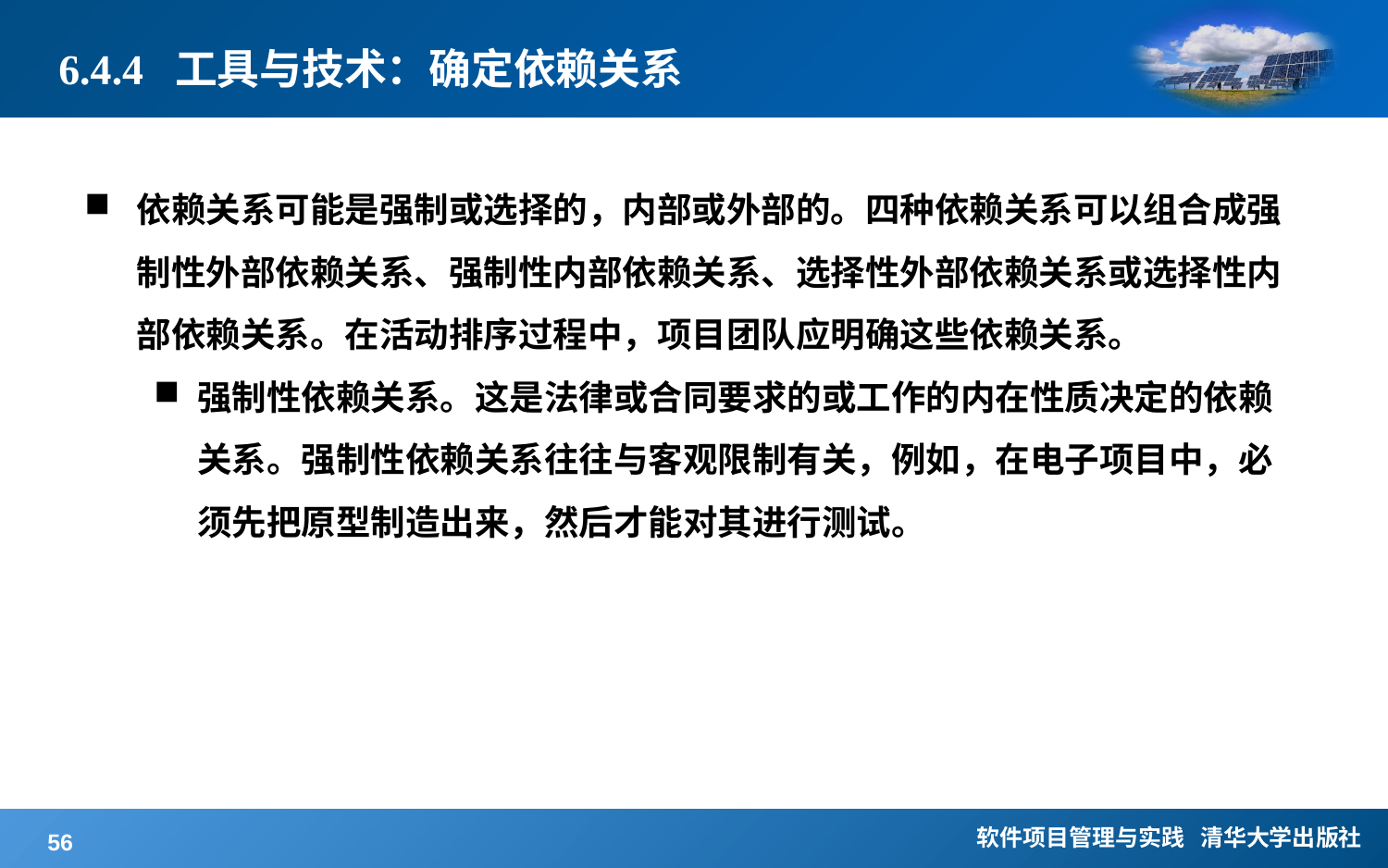

# 6.4.4  工具与技术：确定依赖关系
依赖关系可能是强制或选择的，内部或外部的。四种依赖关系可以组合成强制性外部依赖关系、强制性内部依赖关系、选择性外部依赖关系或选择性内部依赖关系。在活动排序过程中，项目团队应明确这些依赖关系。
强制性依赖关系。这是法律或合同要求的或工作的内在性质决定的依赖关系。强制性依赖关系往往与客观限制有关，例如，在电子项目中，必须先把原型制造出来，然后才能对其进行测试。